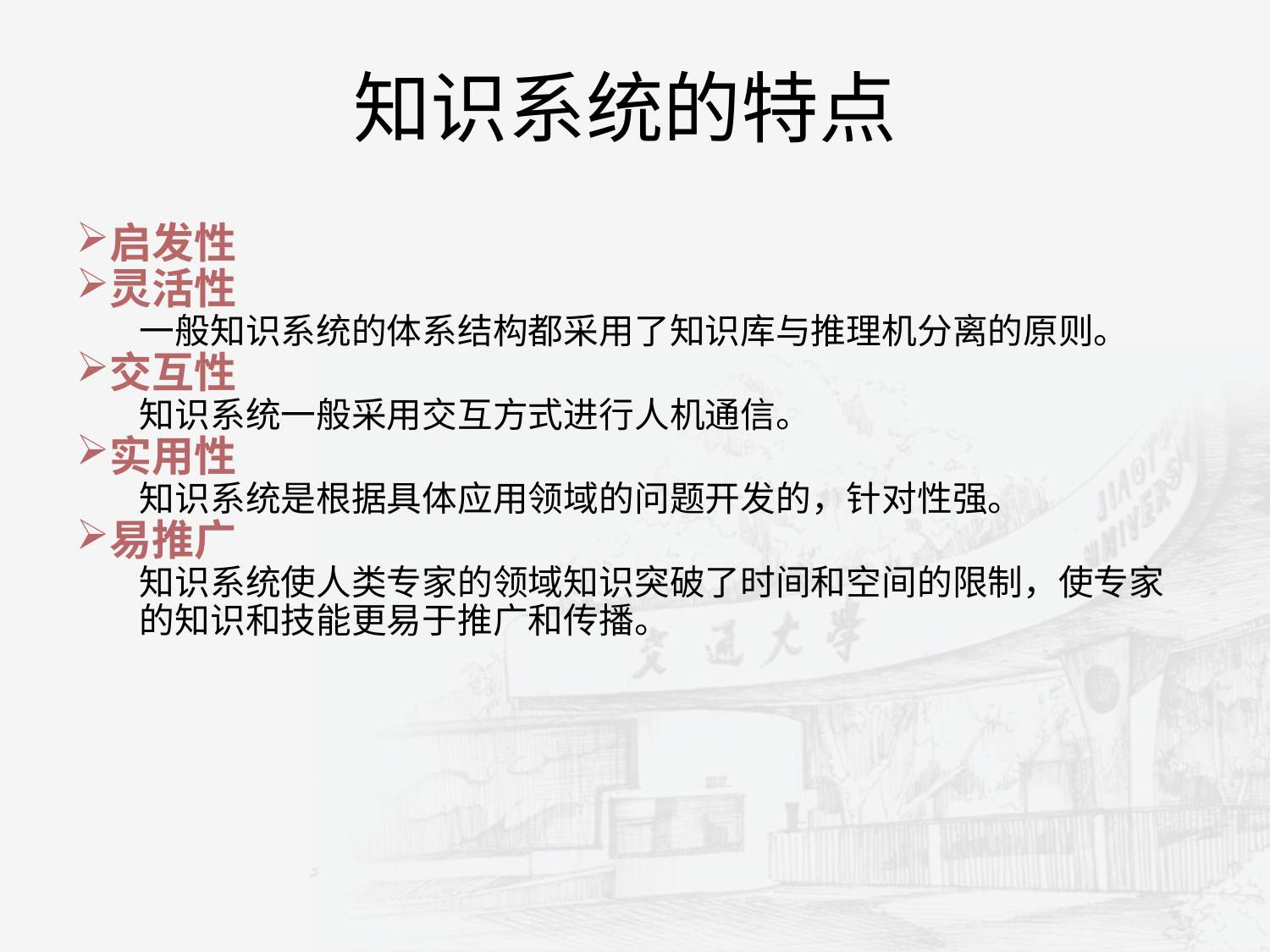

知识系统的特点
启发性
灵活性
一般知识系统的体系结构都采用了知识库与推理机分离的原则。
交互性
知识系统一般采用交互方式进行人机通信。
实用性
知识系统是根据具体应用领域的问题开发的，针对性强。
易推广
知识系统使人类专家的领域知识突破了时间和空间的限制，使专家的知识和技能更易于推广和传播。
64